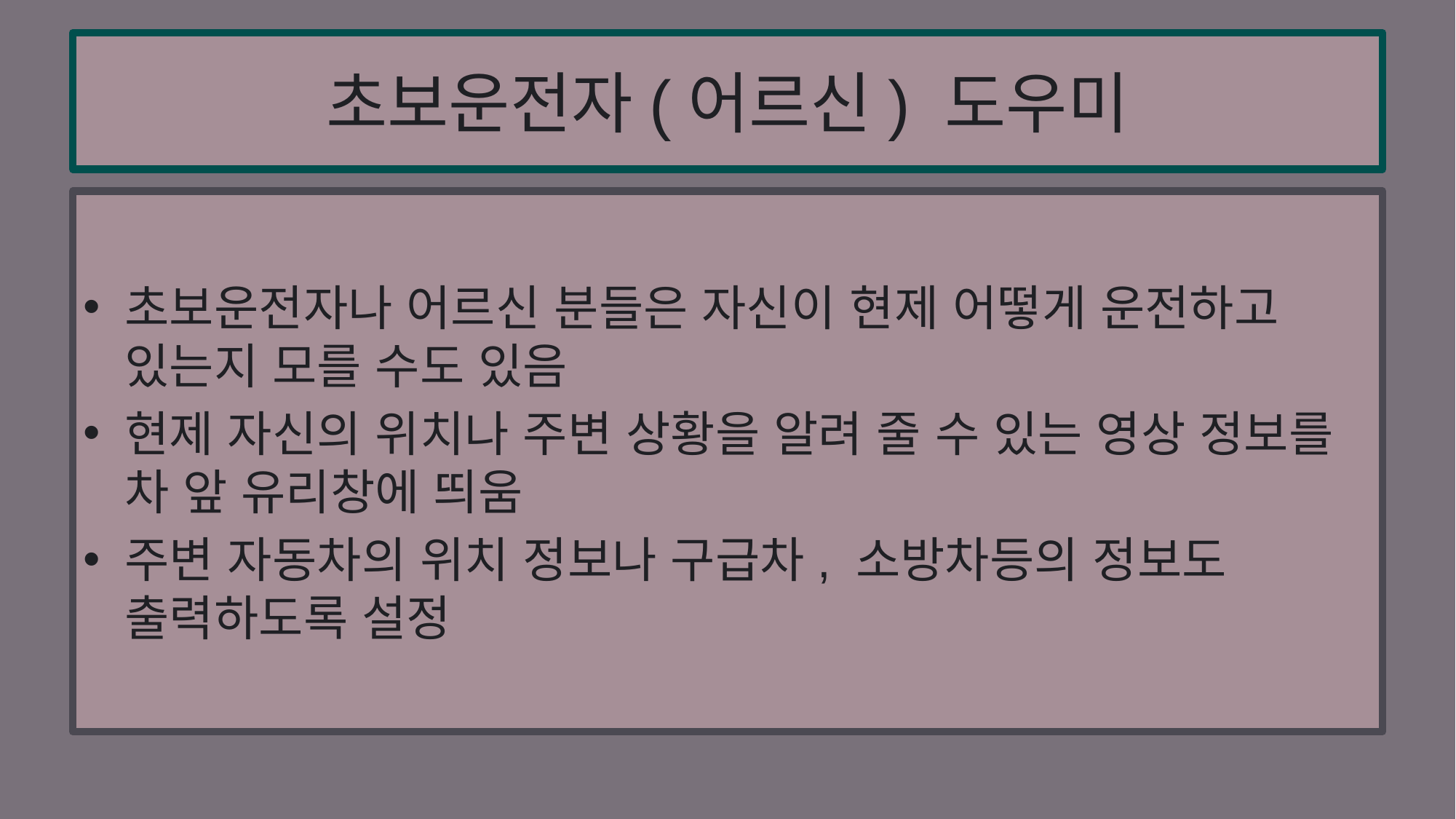

# 초보운전자(어르신) 도우미
초보운전자나 어르신 분들은 자신이 현제 어떻게 운전하고 있는지 모를 수도 있음
현제 자신의 위치나 주변 상황을 알려 줄 수 있는 영상 정보를 차 앞 유리창에 띄움
주변 자동차의 위치 정보나 구급차, 소방차등의 정보도 출력하도록 설정